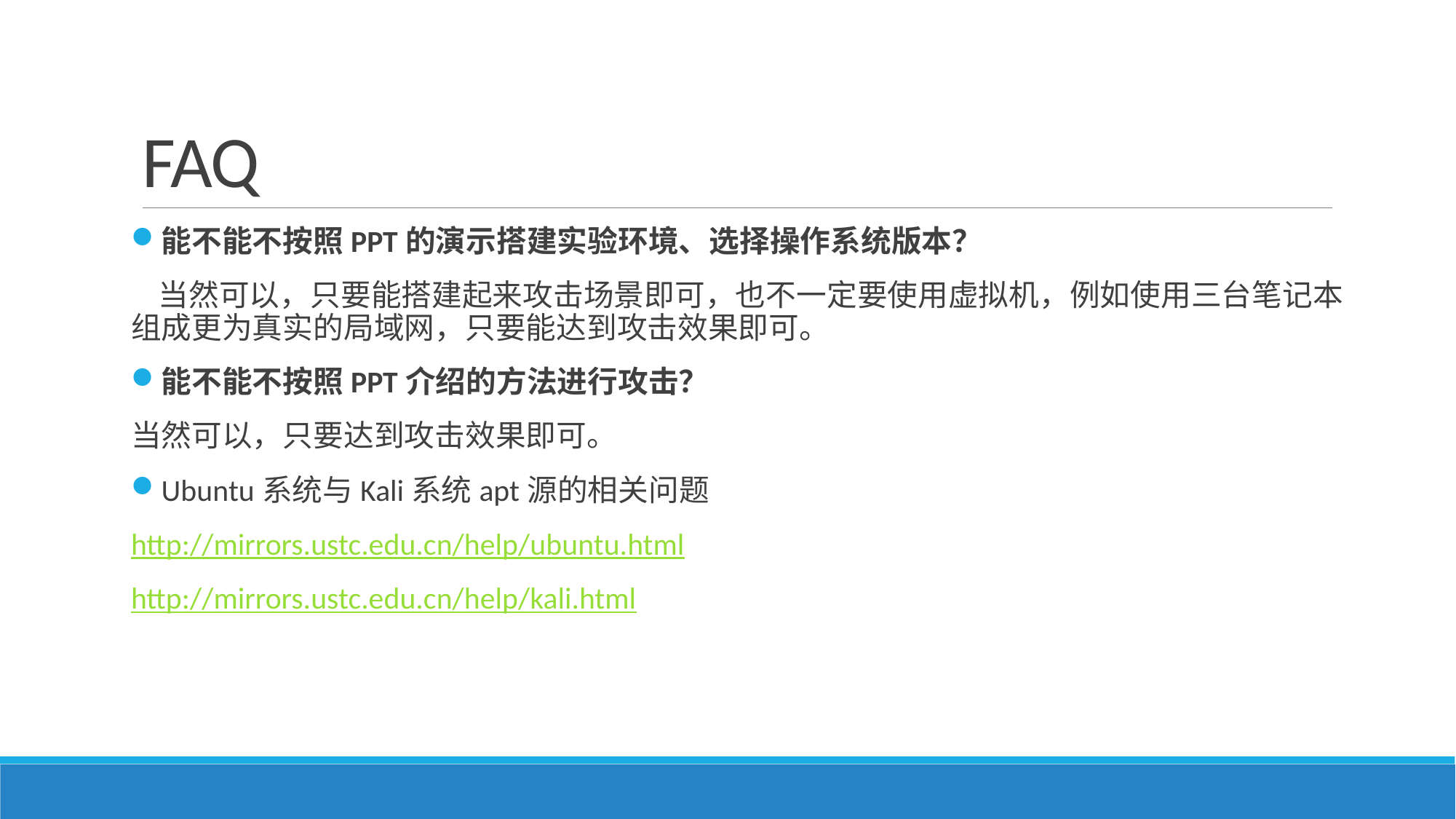

# FAQ
能不能不按照PPT的演示搭建实验环境、选择操作系统版本？
   当然可以，只要能搭建起来攻击场景即可，也不一定要使用虚拟机，例如使用三台笔记本组成更为真实的局域网，只要能达到攻击效果即可。
能不能不按照PPT介绍的方法进行攻击？
当然可以，只要达到攻击效果即可。
Ubuntu系统与Kali系统apt源的相关问题
http://mirrors.ustc.edu.cn/help/ubuntu.html
http://mirrors.ustc.edu.cn/help/kali.html